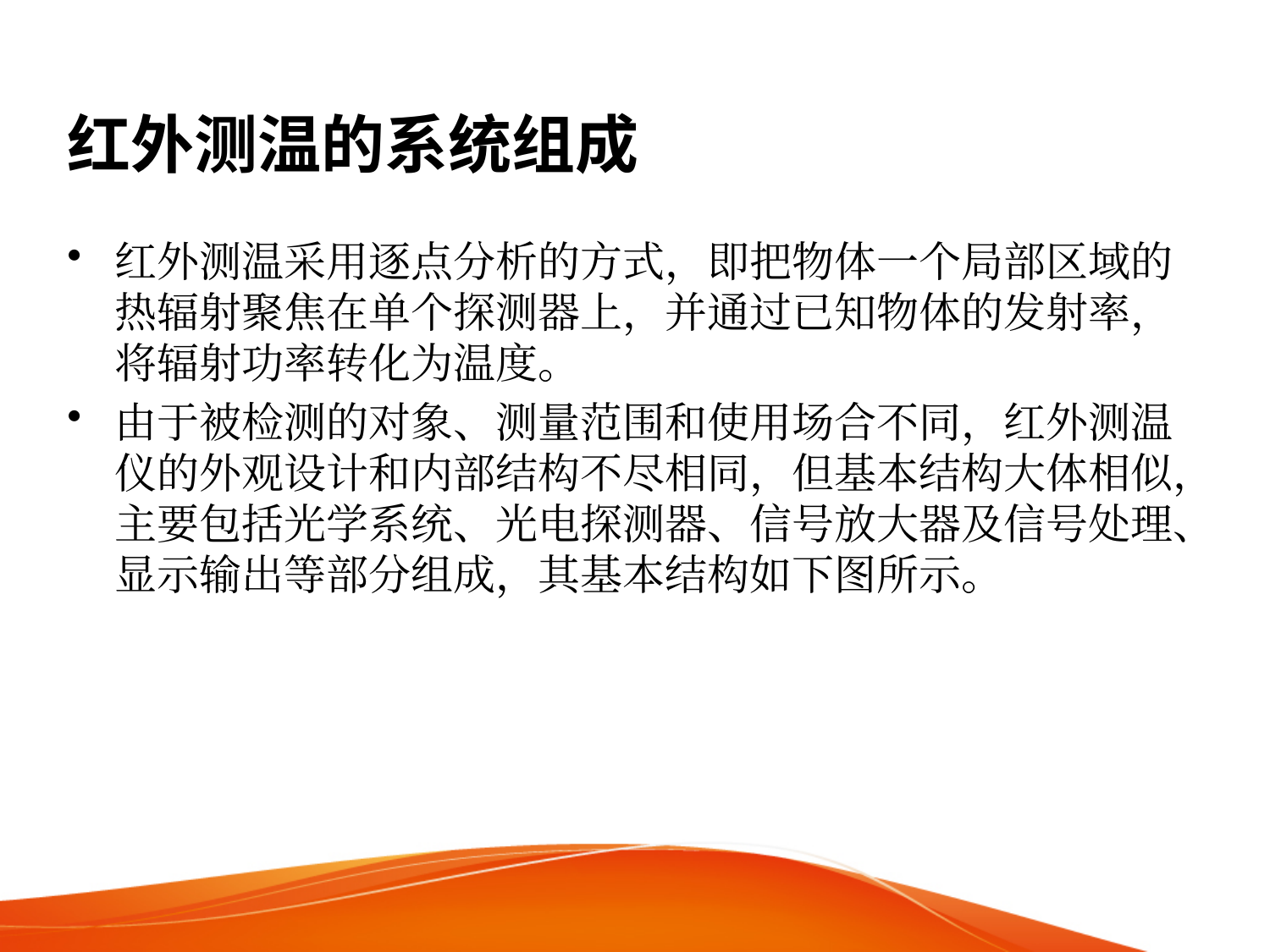

红外测温的系统组成
红外测温采用逐点分析的方式，即把物体一个局部区域的热辐射聚焦在单个探测器上，并通过已知物体的发射率，将辐射功率转化为温度。
由于被检测的对象、测量范围和使用场合不同，红外测温仪的外观设计和内部结构不尽相同，但基本结构大体相似，主要包括光学系统、光电探测器、信号放大器及信号处理、显示输出等部分组成，其基本结构如下图所示。